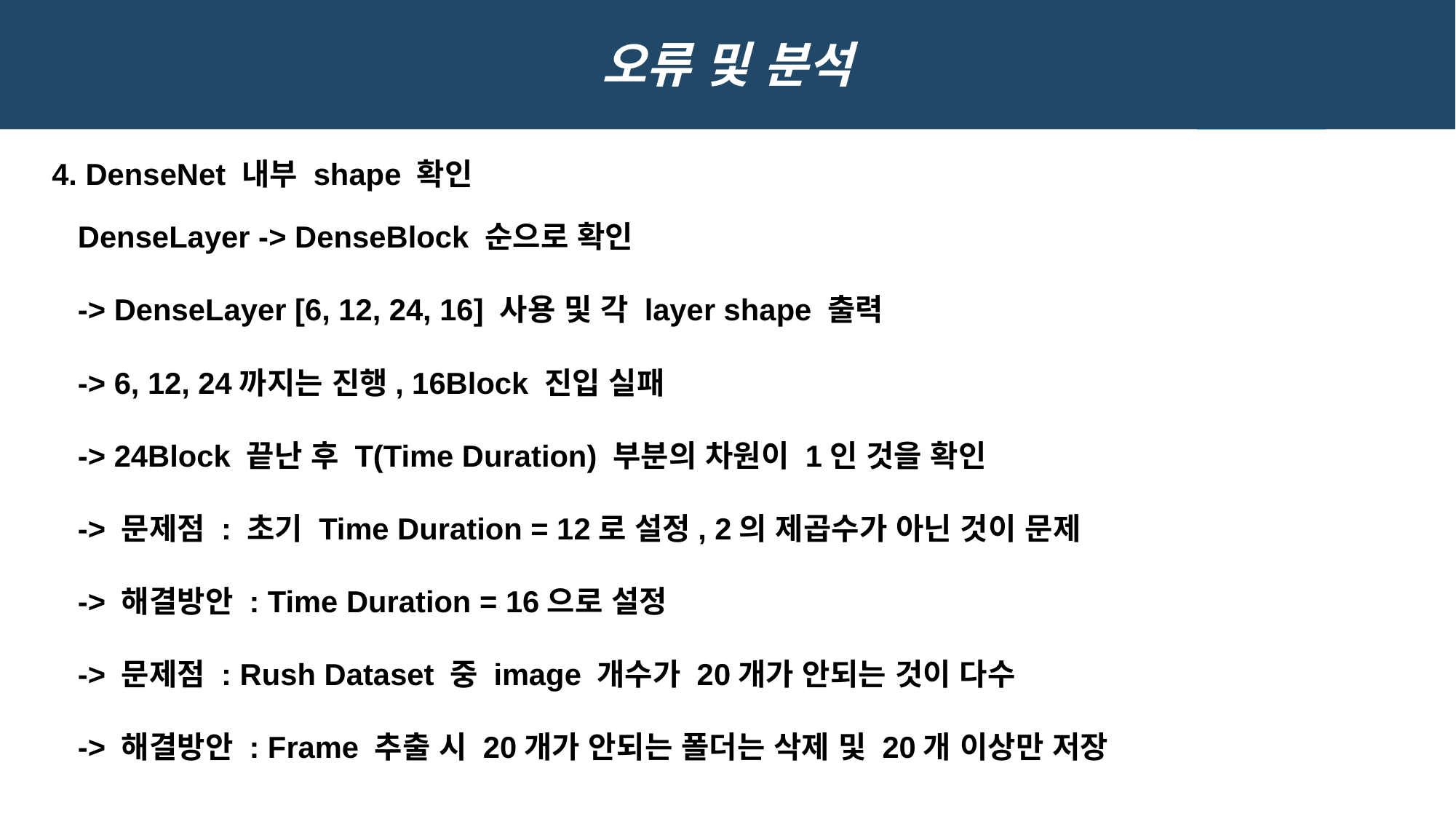

오류 및 분석

4. DenseNet 내부 shape 확인

DenseLayer -> DenseBlock 순으로 확인

-> DenseLayer [6, 12, 24, 16] 사용 및 각 layer shape 출력

-> 6, 12, 24까지는 진행, 16Block 진입 실패

-> 24Block 끝난 후 T(Time Duration) 부분의 차원이 1인 것을 확인

-> 문제점 : 초기 Time Duration = 12로 설정, 2의 제곱수가 아닌 것이 문제

-> 해결방안 : Time Duration = 16으로 설정

-> 문제점 : Rush Dataset 중 image 개수가 20개가 안되는 것이 다수

-> 해결방안 : Frame 추출 시 20개가 안되는 폴더는 삭제 및 20개 이상만 저장